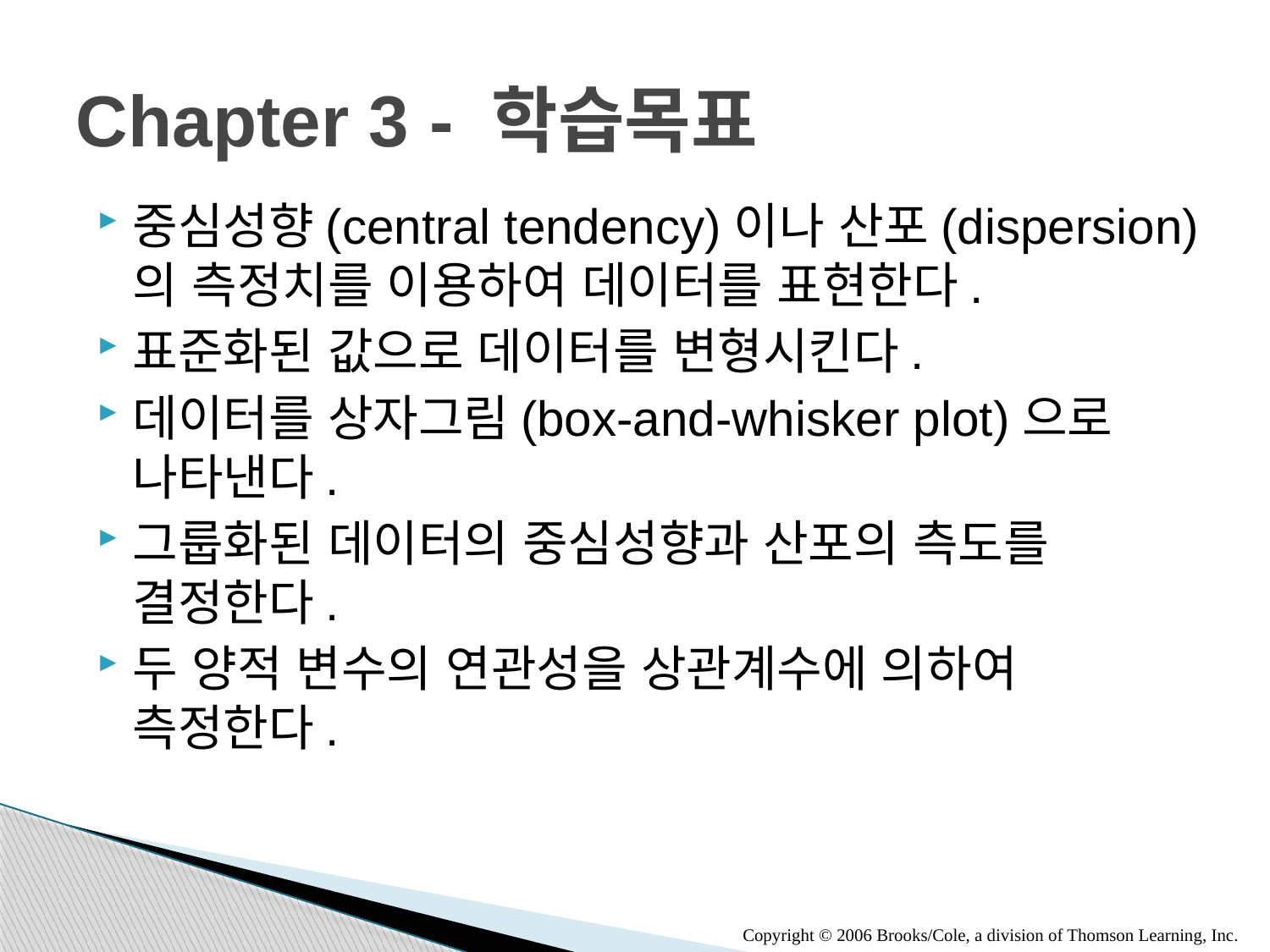

# Chapter 3 - 학습목표
중심성향(central tendency)이나 산포(dispersion)의 측정치를 이용하여 데이터를 표현한다.
표준화된 값으로 데이터를 변형시킨다.
데이터를 상자그림(box-and-whisker plot)으로 나타낸다.
그룹화된 데이터의 중심성향과 산포의 측도를 결정한다.
두 양적 변수의 연관성을 상관계수에 의하여 측정한다.